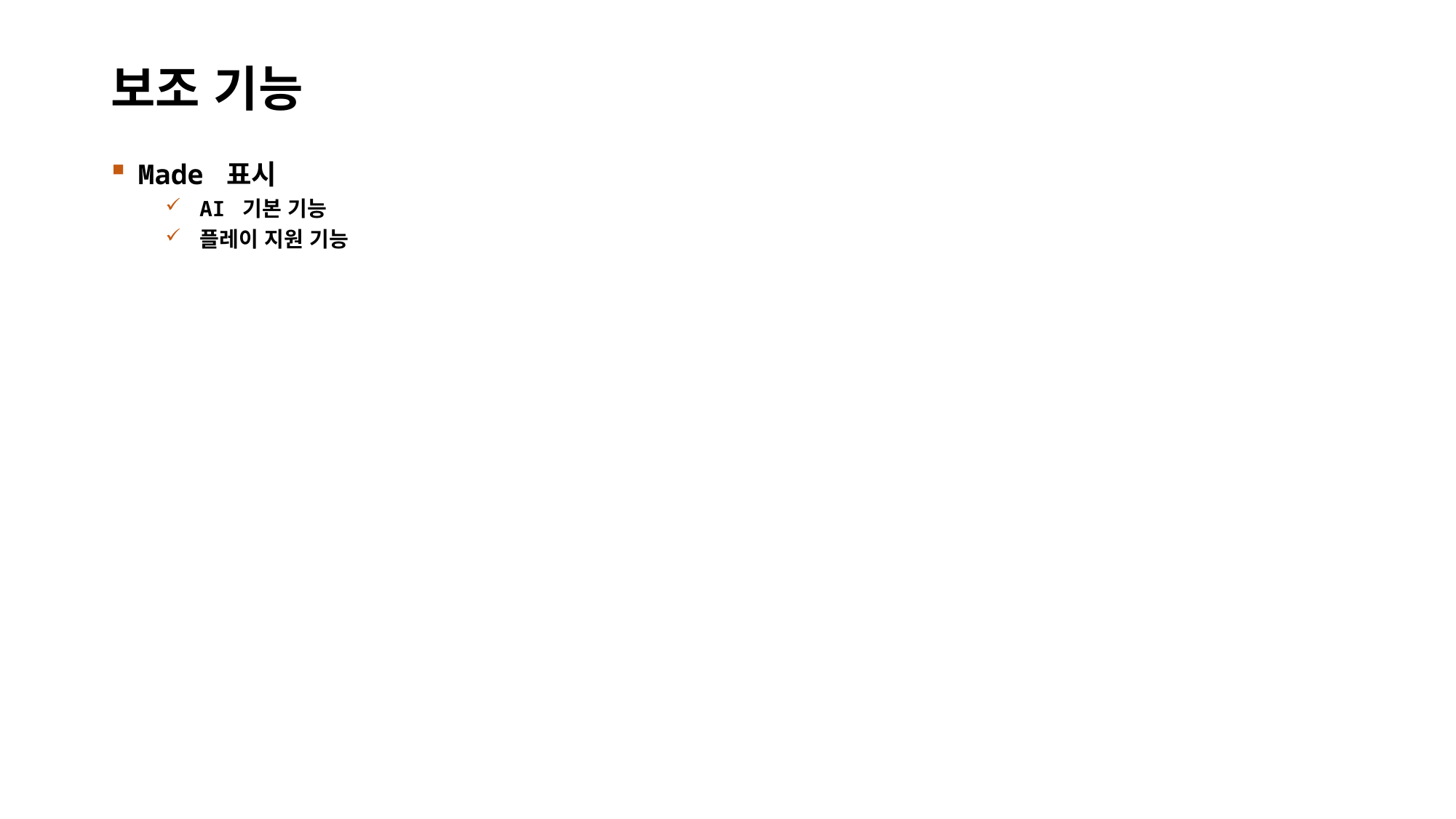

# 보조 기능
Made 표시
AI 기본 기능
플레이 지원 기능